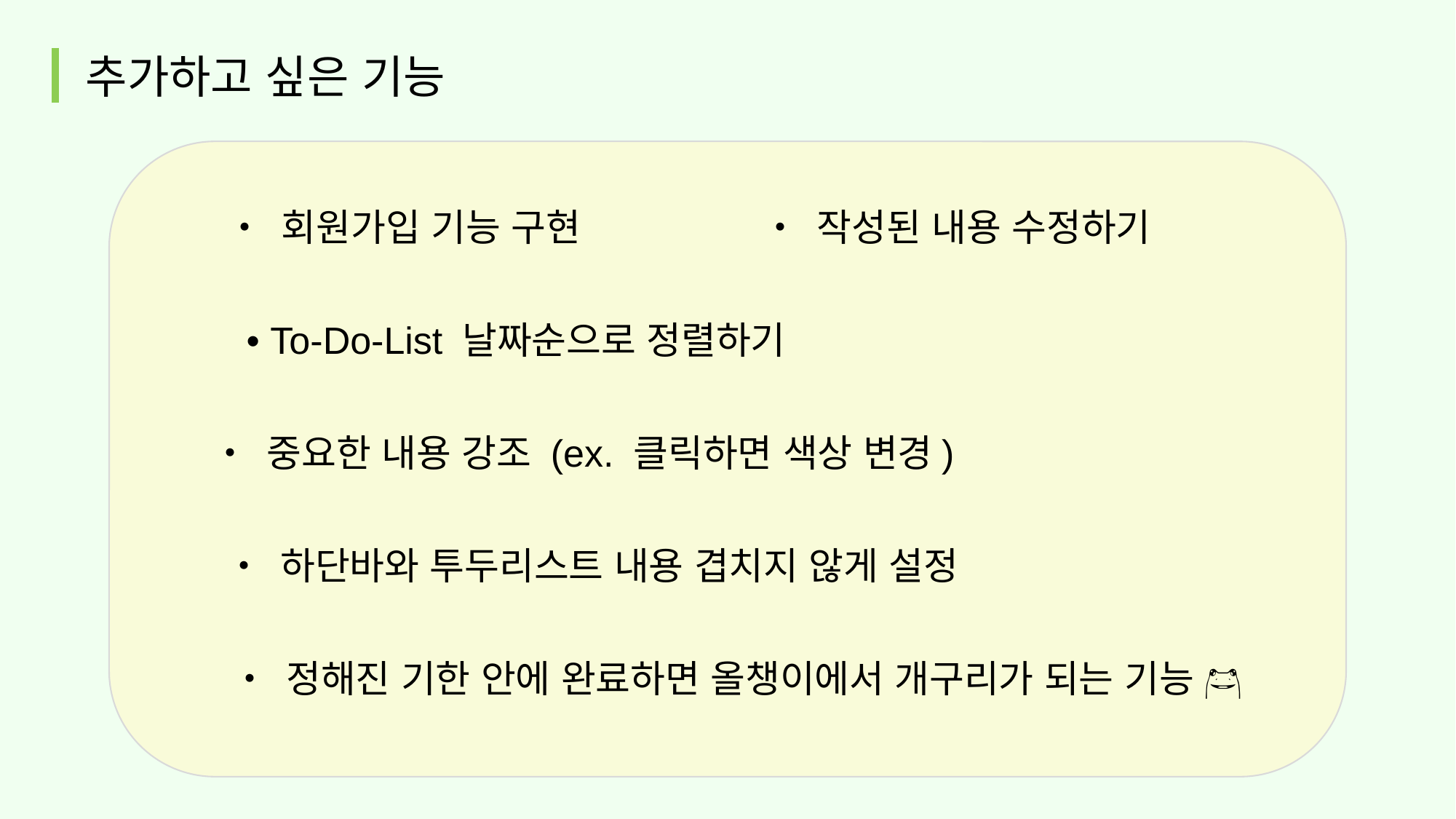

추가하고 싶은 기능

• 회원가입 기능 구현
• 작성된 내용 수정하기
• To-Do-List 날짜순으로 정렬하기
• 중요한 내용 강조 (ex. 클릭하면 색상 변경)
• 하단바와 투두리스트 내용 겹치지 않게 설정
• 정해진 기한 안에 완료하면 올챙이에서 개구리가 되는 기능 🐸